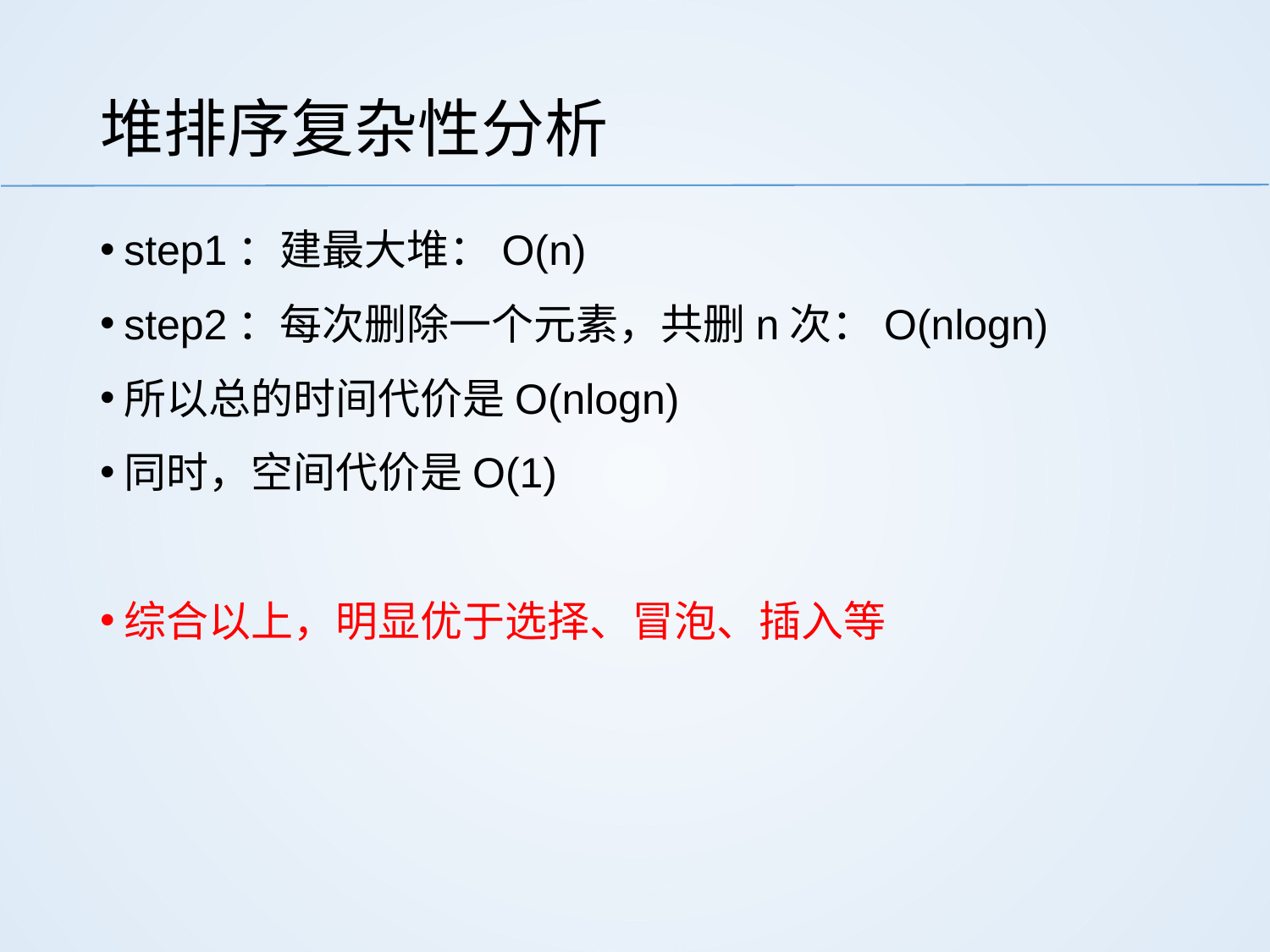

# 堆排序复杂性分析
step1：建最大堆：O(n)
step2：每次删除一个元素，共删n次：O(nlogn)
所以总的时间代价是O(nlogn)
同时，空间代价是O(1)

综合以上，明显优于选择、冒泡、插入等

101